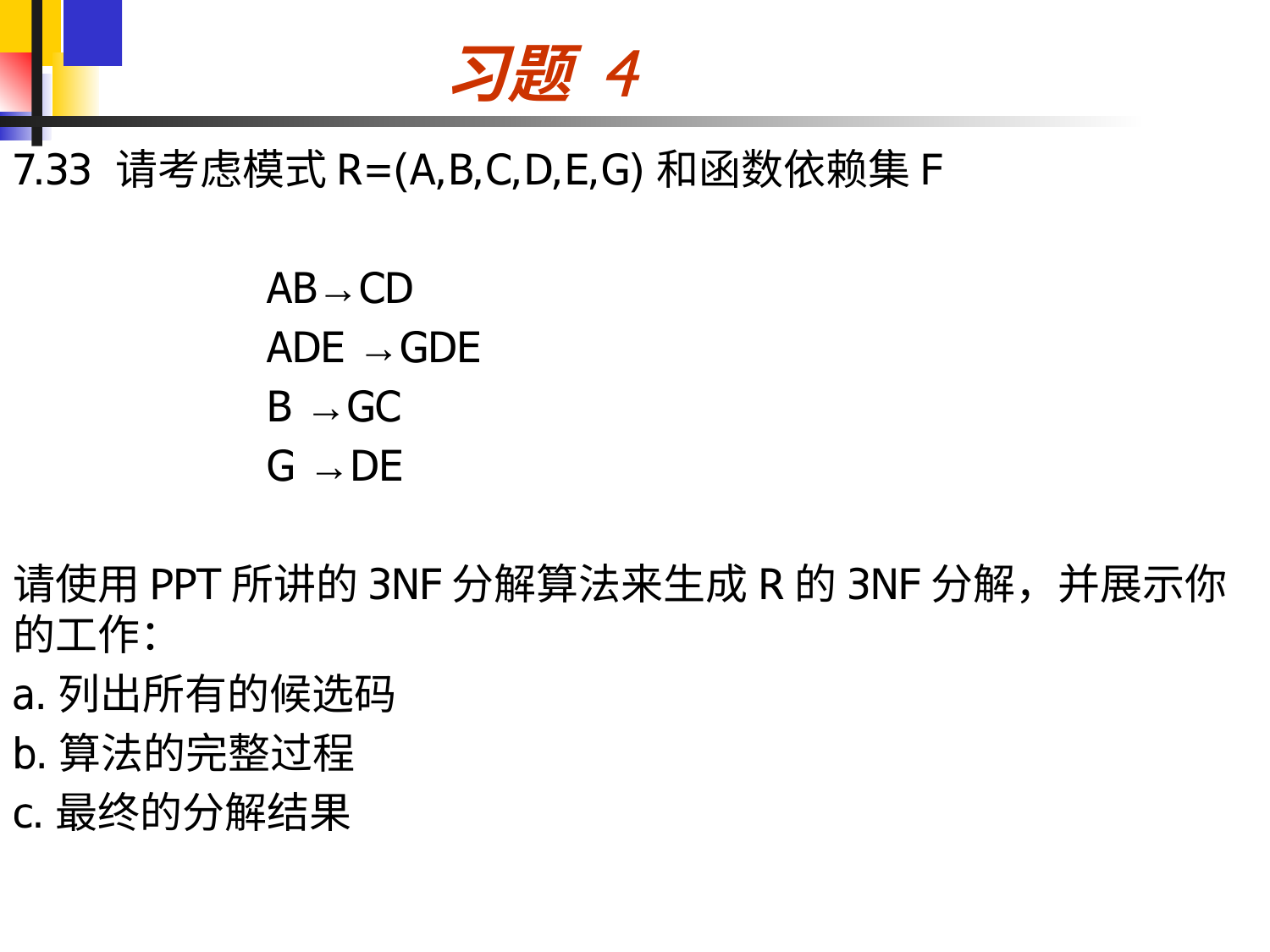

# 习题 4
7.33 请考虑模式R=(A,B,C,D,E,G)和函数依赖集F

		AB→CD
		ADE →GDE
		B →GC
		G →DE

请使用PPT所讲的3NF分解算法来生成R的3NF分解，并展示你的工作：
a.列出所有的候选码
b.算法的完整过程
c.最终的分解结果